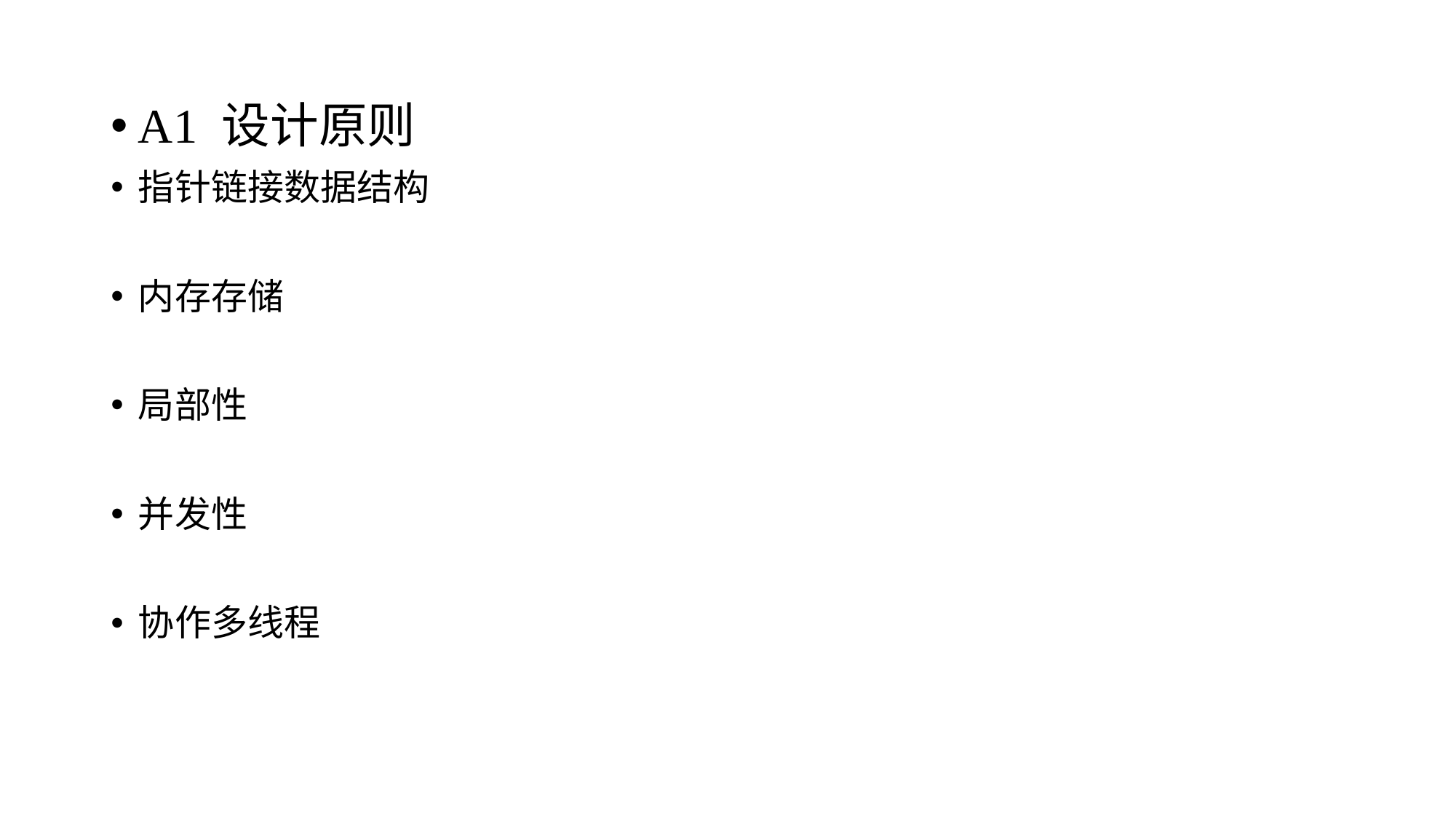

A1 设计原则
指针链接数据结构

内存存储

局部性

并发性

协作多线程